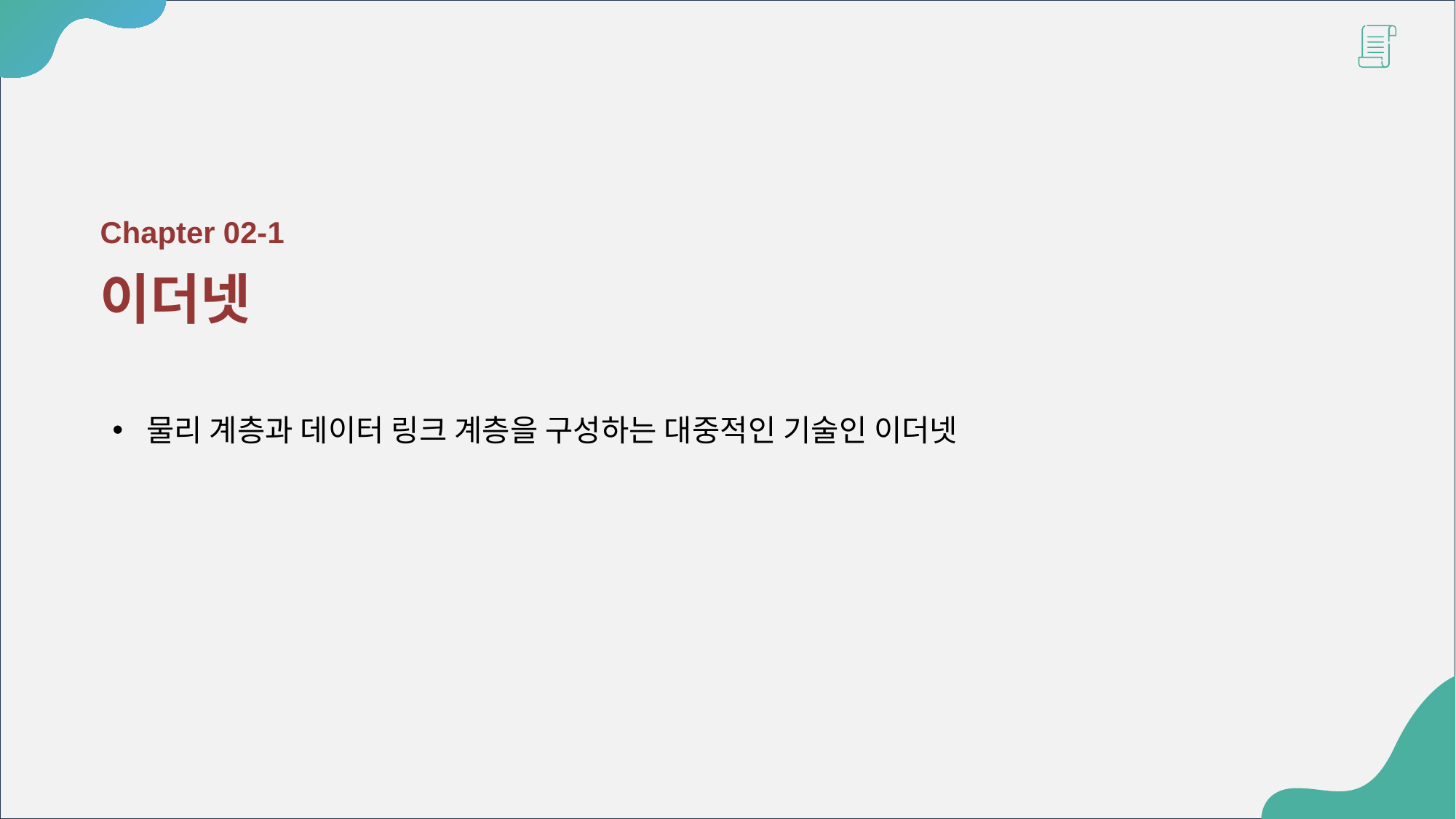

Chapter 02-1
이더넷
물리 계층과 데이터 링크 계층을 구성하는 대중적인 기술인 이더넷